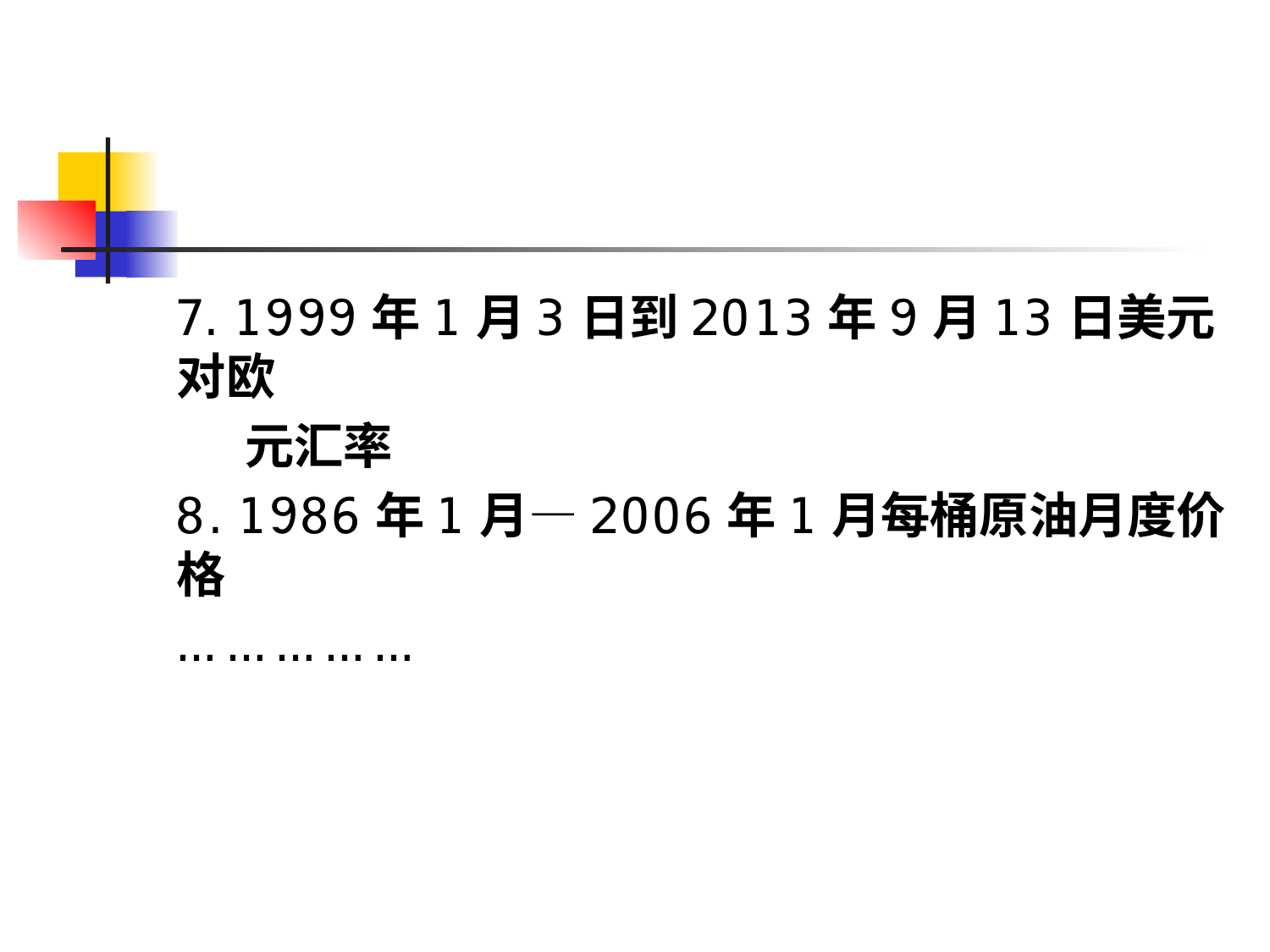

#
7. 1999年1月3日到2013年9月13日美元对欧
     元汇率
8. 1986年1月—2006年1月每桶原油月度价格
……………